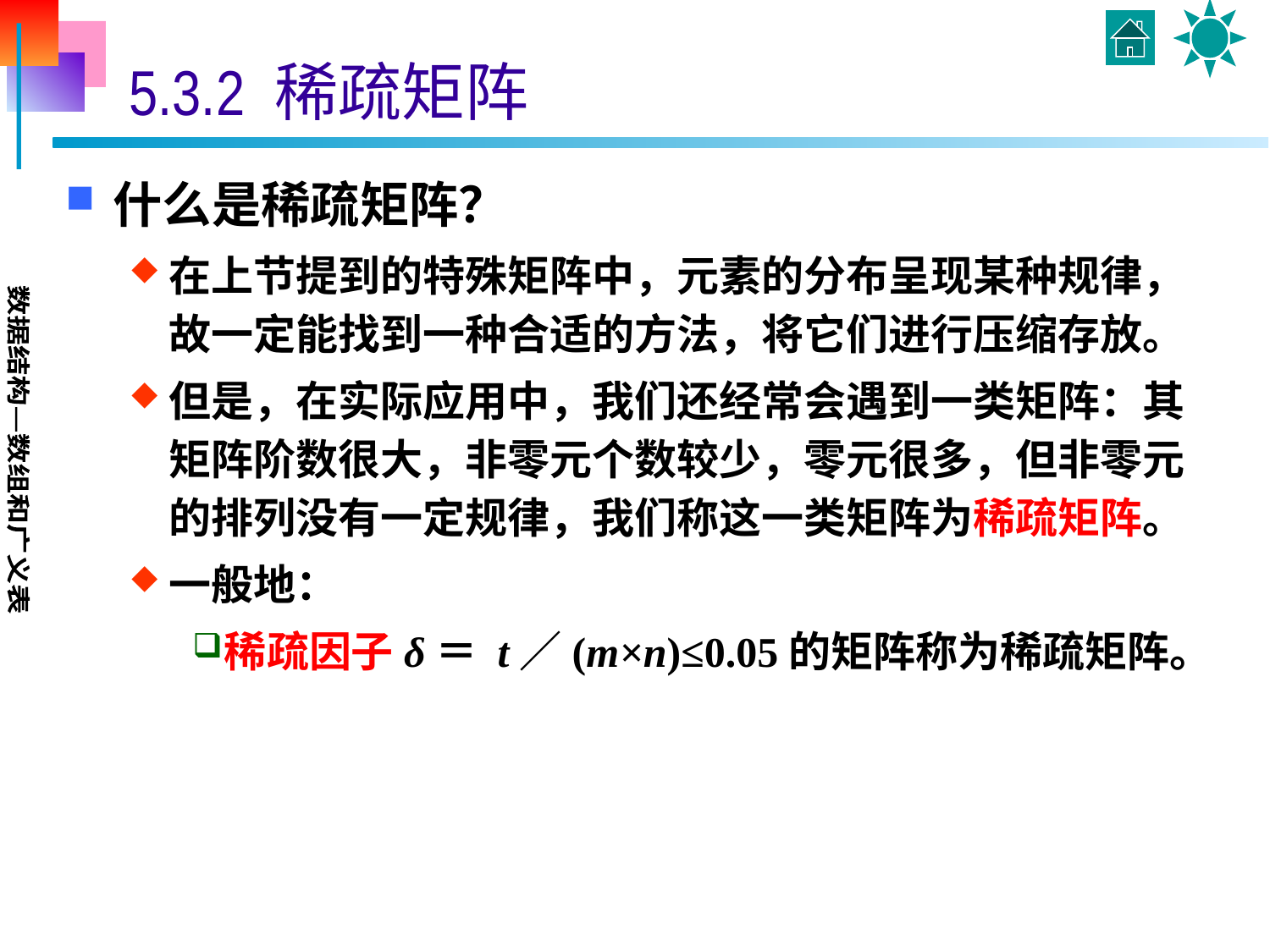

# 5.3.2 稀疏矩阵
什么是稀疏矩阵？
在上节提到的特殊矩阵中，元素的分布呈现某种规律，故一定能找到一种合适的方法，将它们进行压缩存放。
但是，在实际应用中，我们还经常会遇到一类矩阵：其矩阵阶数很大，非零元个数较少，零元很多，但非零元的排列没有一定规律，我们称这一类矩阵为稀疏矩阵。
一般地：
稀疏因子δ＝ t／(m×n)≤0.05的矩阵称为稀疏矩阵。

37